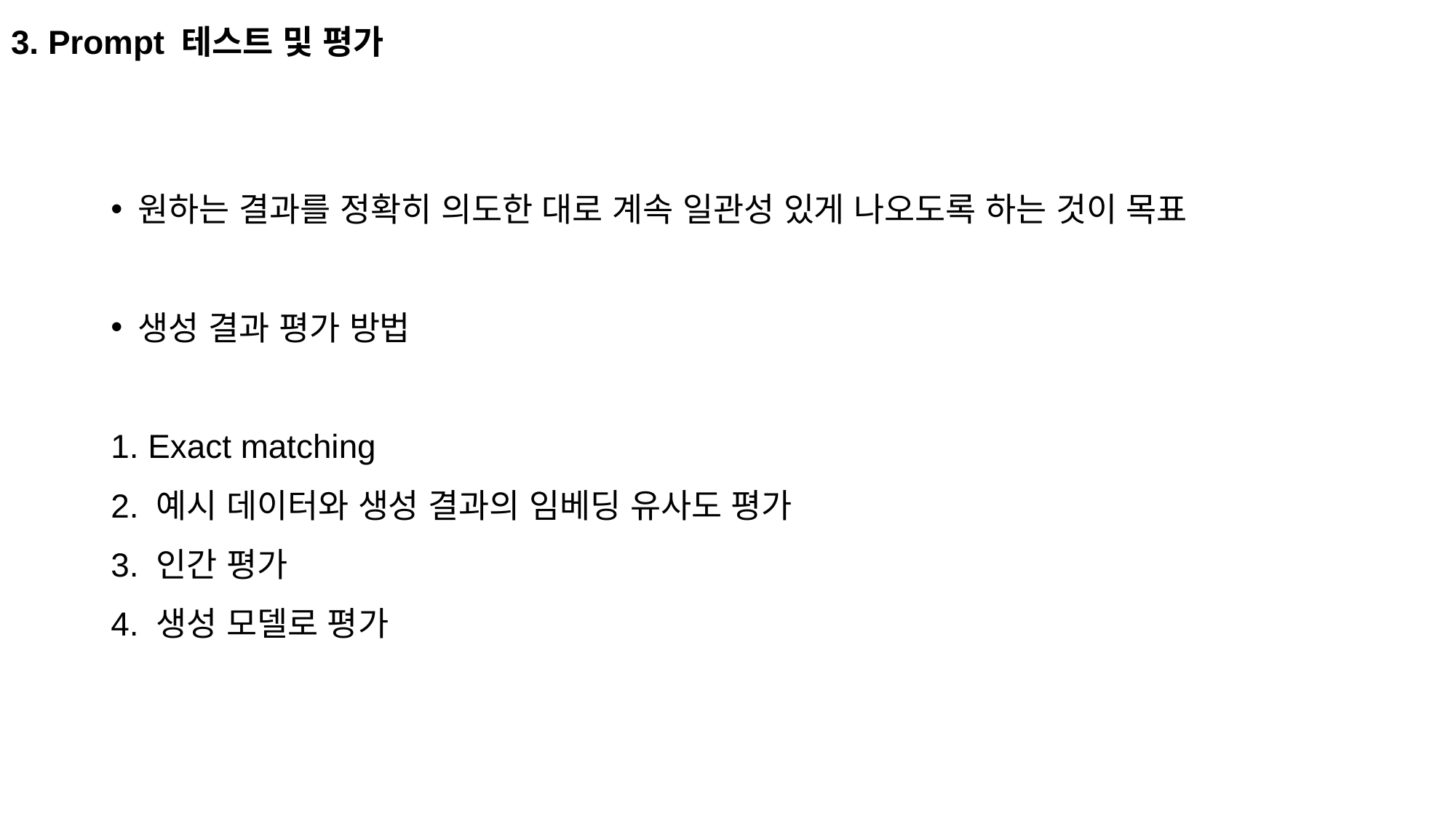

# 3. Prompt 테스트 및 평가
원하는 결과를 정확히 의도한 대로 계속 일관성 있게 나오도록 하는 것이 목표

생성 결과 평가 방법

1. Exact matching
2. 예시 데이터와 생성 결과의 임베딩 유사도 평가
3. 인간 평가
4. 생성 모델로 평가